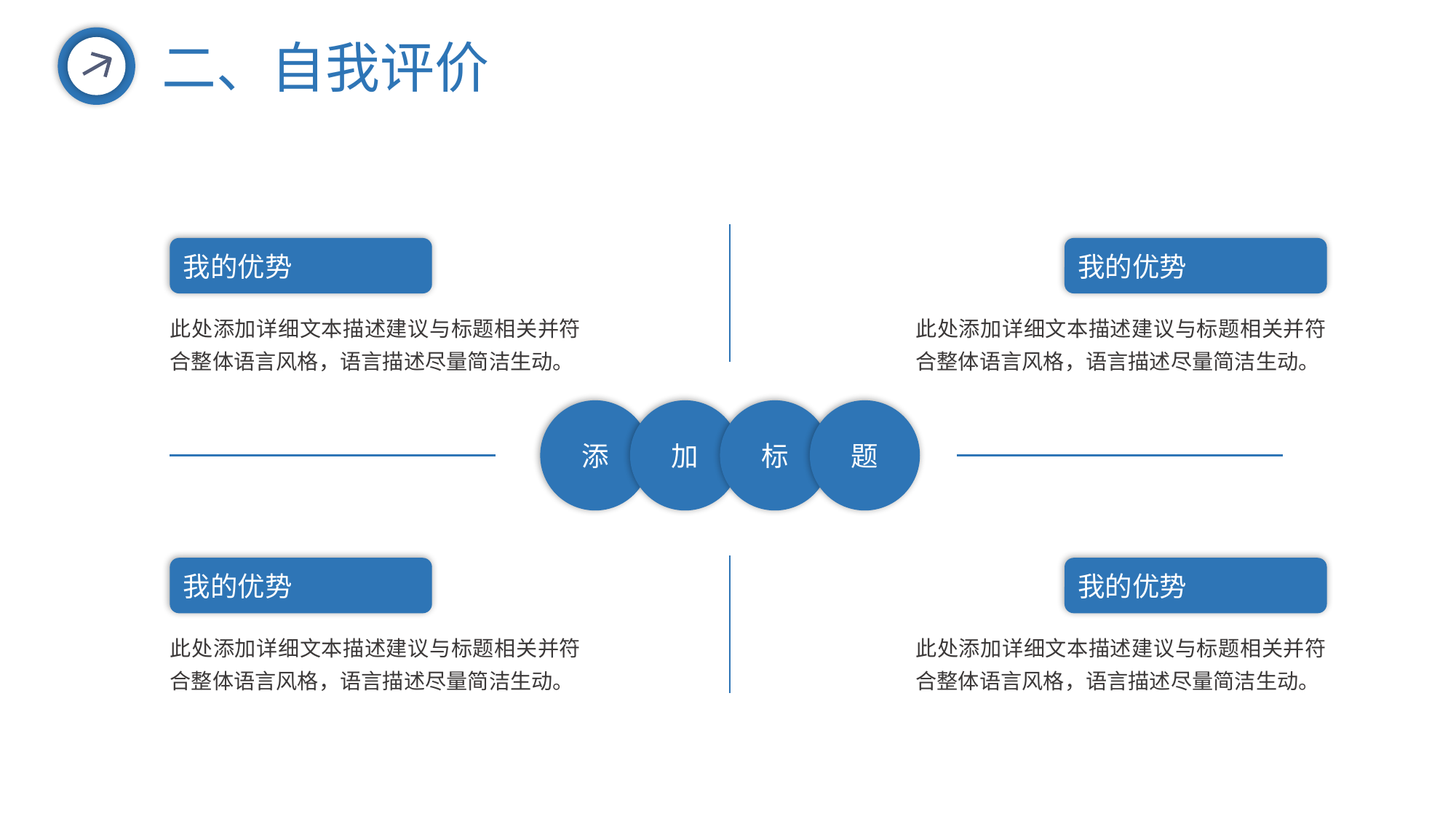

二、自我评价
我的优势
我的优势
此处添加详细文本描述建议与标题相关并符合整体语言风格，语言描述尽量简洁生动。

此处添加详细文本描述建议与标题相关并符合整体语言风格，语言描述尽量简洁生动。

添
加
标
题
我的优势
我的优势
此处添加详细文本描述建议与标题相关并符合整体语言风格，语言描述尽量简洁生动。

此处添加详细文本描述建议与标题相关并符合整体语言风格，语言描述尽量简洁生动。